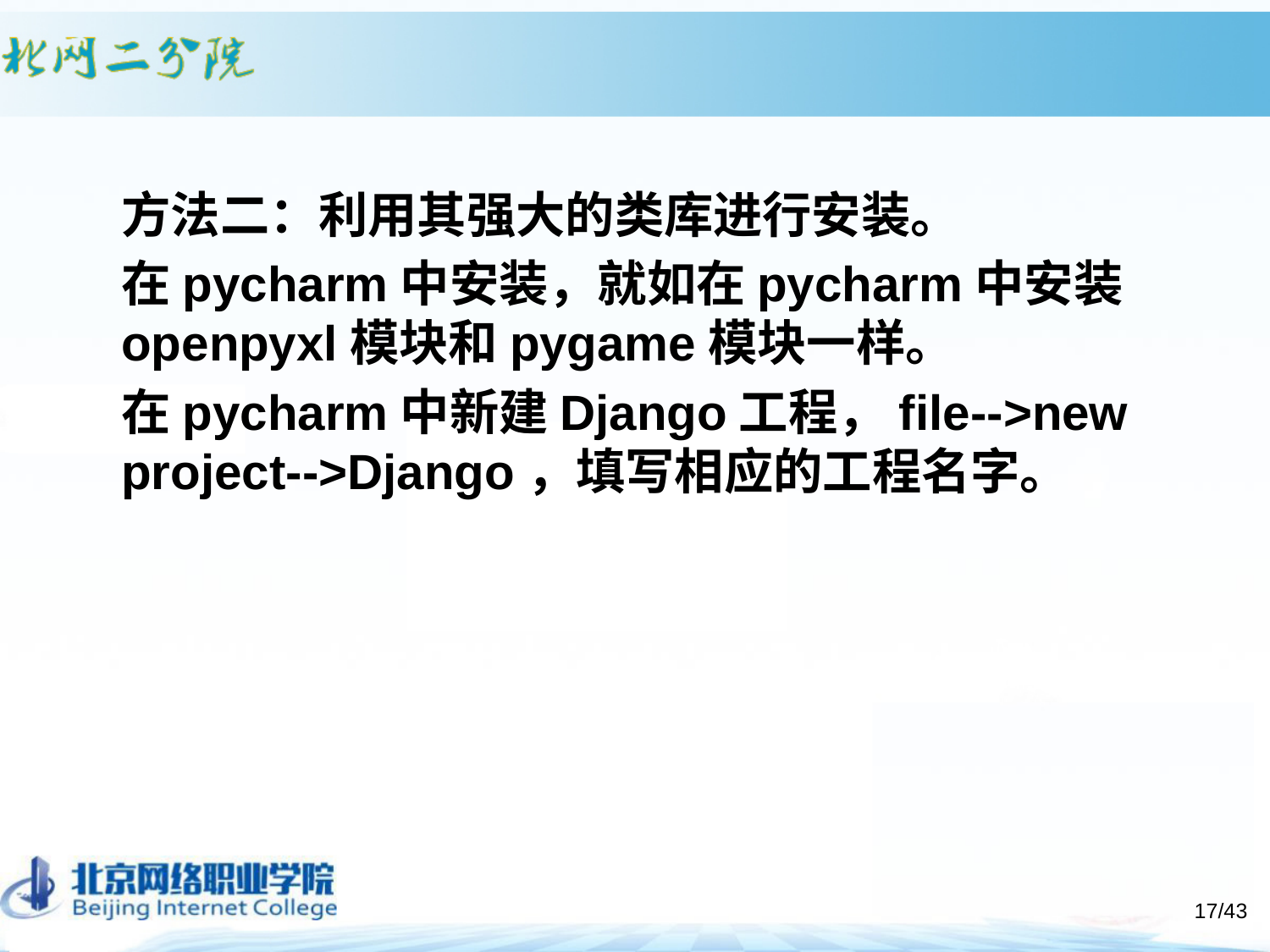

#
方法二：利用其强大的类库进行安装。
在pycharm中安装，就如在pycharm中安装openpyxl模块和pygame模块一样。
在pycharm中新建Django工程，file-->new project-->Django，填写相应的工程名字。

17/43